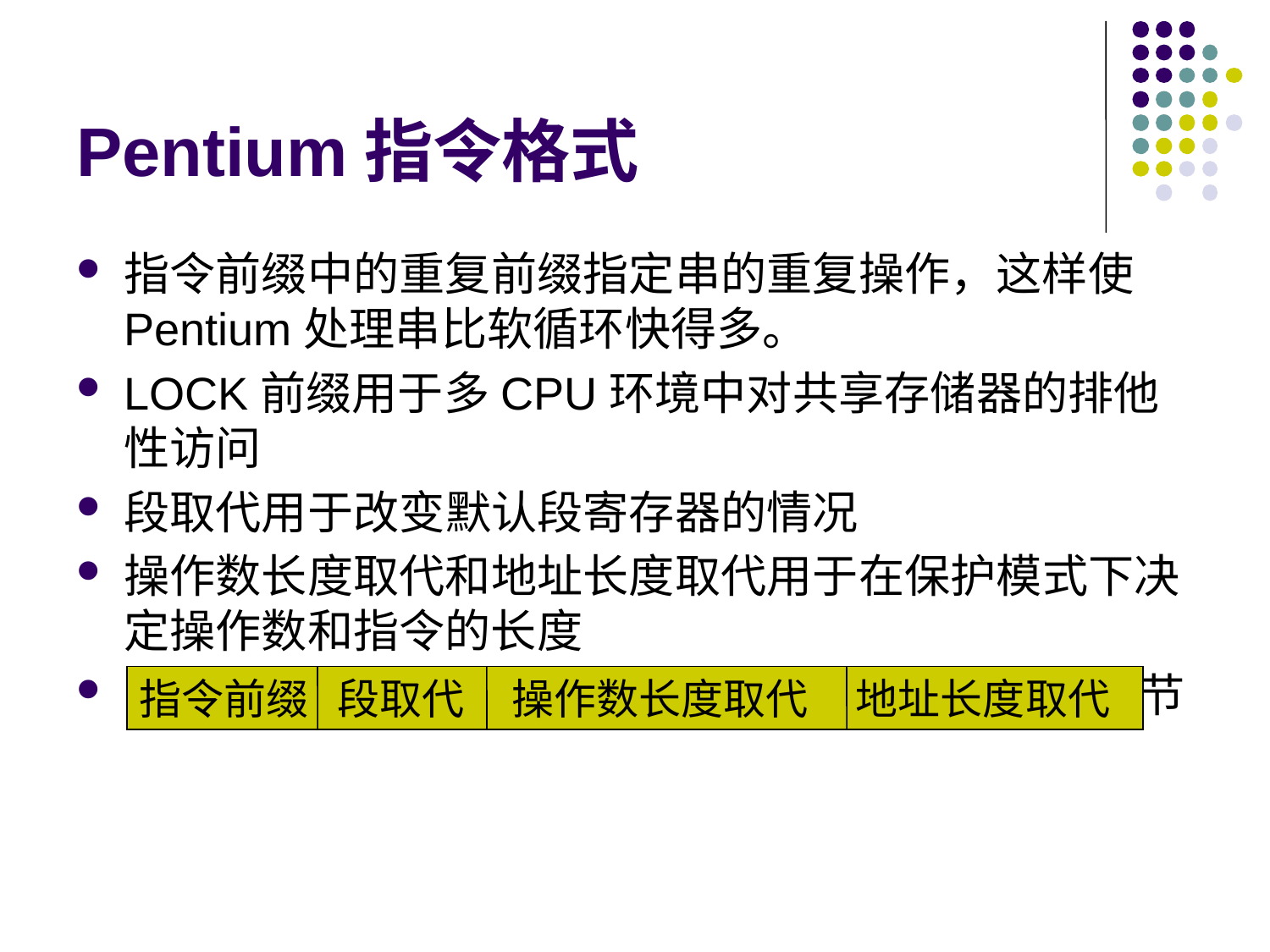

# Pentium指令格式
指令前缀中的重复前缀指定串的重复操作，这样使Pentium处理串比软循环快得多。
LOCK前缀用于多CPU环境中对共享存储器的排他性访问
段取代用于改变默认段寄存器的情况
操作数长度取代和地址长度取代用于在保护模式下决定操作数和指令的长度
以下4个指令前缀都是可选的，分别为0或1个字节

指令前缀   段取代     操作数长度取代     地址长度取代

30